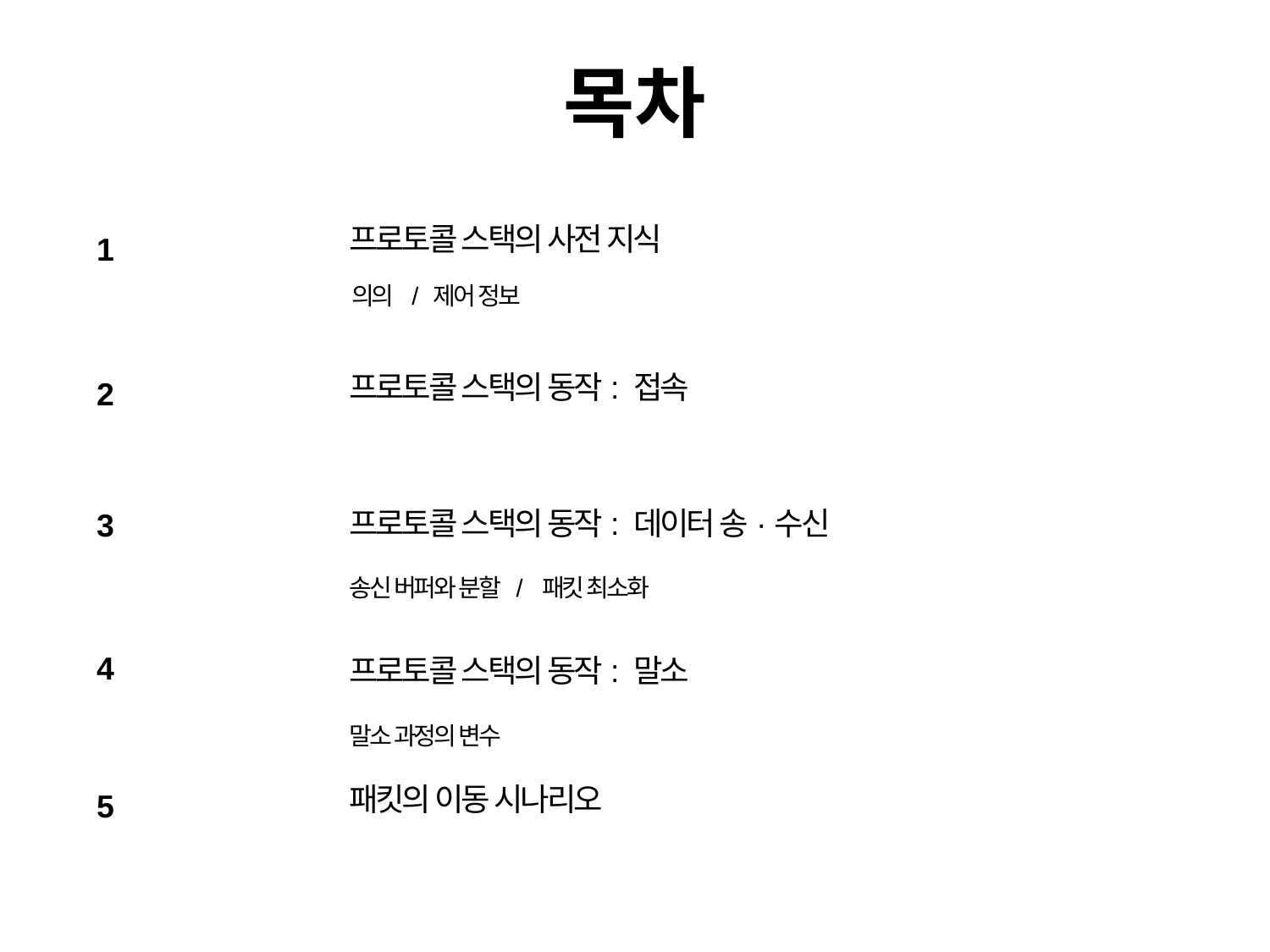

# 목차
프로토콜 스택의 사전 지식
의의  /  제어 정보
1
프로토콜 스택의 동작: 접속

2
프로토콜 스택의 동작: 데이터 송·수신
송신 버퍼와 분할  /   패킷 최소화
3

4
프로토콜 스택의 동작: 말소
말소 과정의 변수
패킷의 이동 시나리오

5